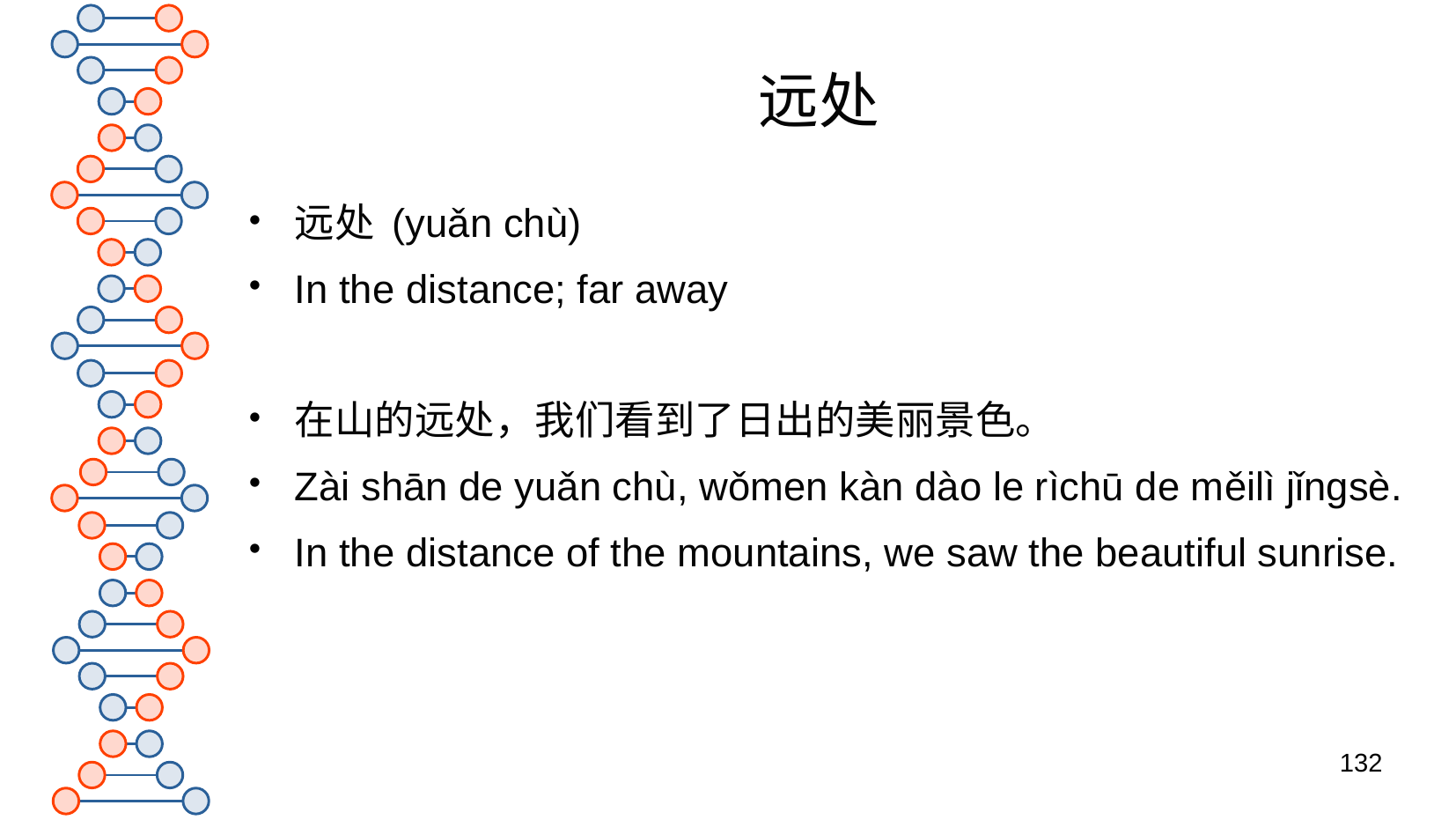

# 远处
远处 (yuǎn chù)
In the distance; far away

在山的远处，我们看到了日出的美丽景色。
Zài shān de yuǎn chù, wǒmen kàn dào le rìchū de měilì jǐngsè.
In the distance of the mountains, we saw the beautiful sunrise.

132